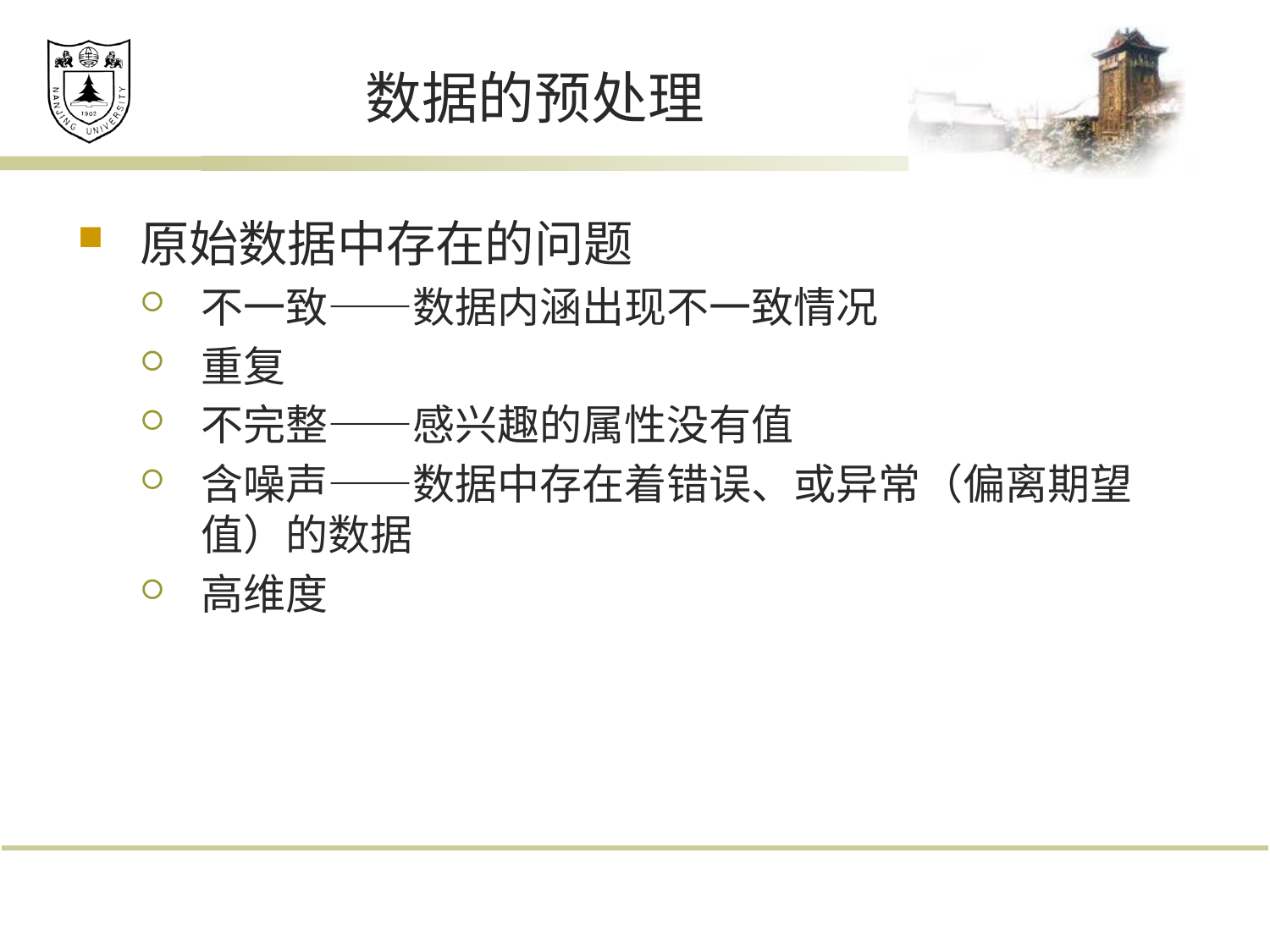

# 数据的预处理
原始数据中存在的问题
不一致——数据内涵出现不一致情况
重复
不完整——感兴趣的属性没有值
含噪声——数据中存在着错误、或异常（偏离期望值）的数据
高维度